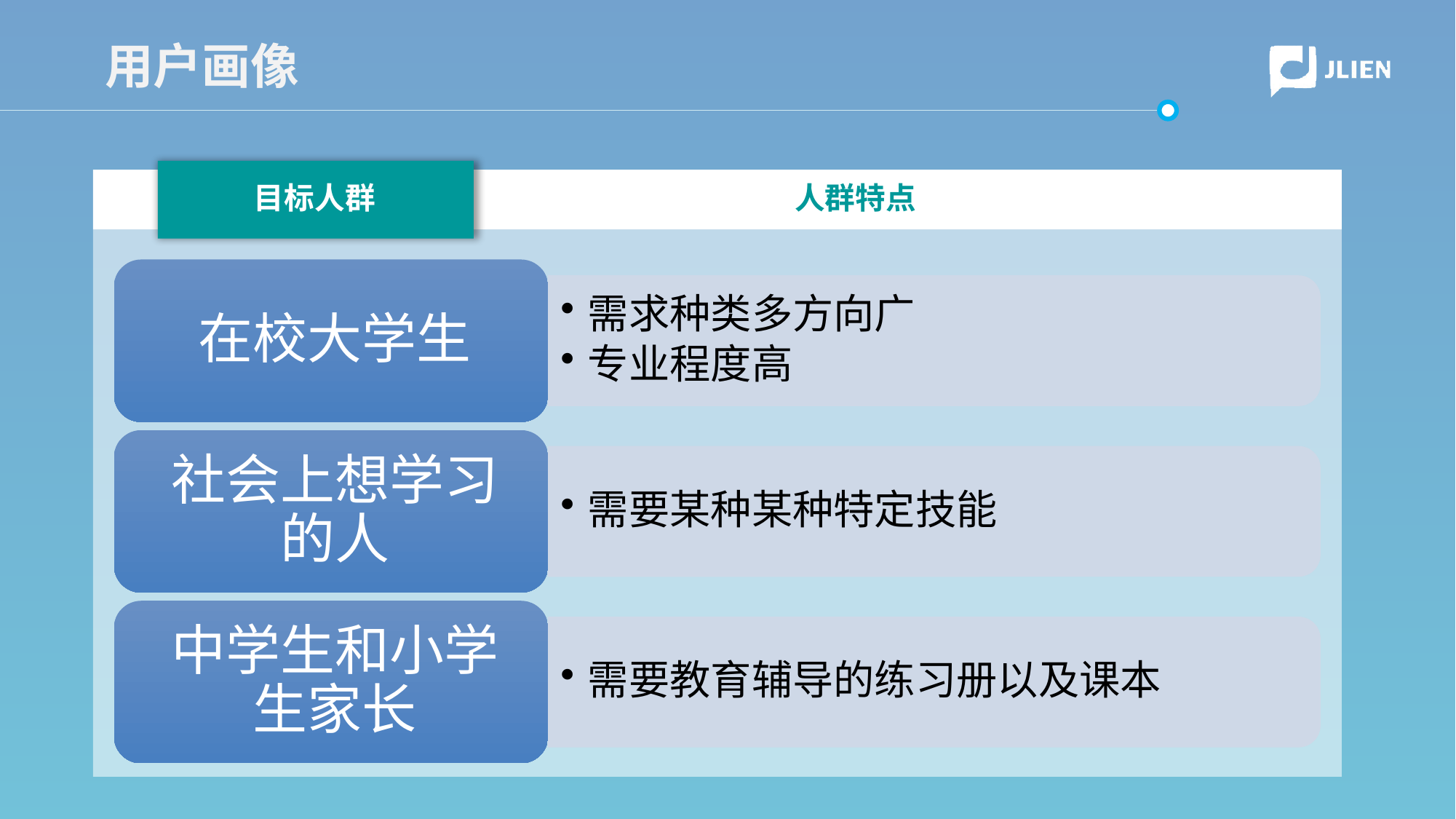

用户画像

目标人群
人群特点

需求种类多方向广
专业程度高
在校大学生
需要某种某种特定技能
社会上想学习的人
需要教育辅导的练习册以及课本
中学生和小学生家长